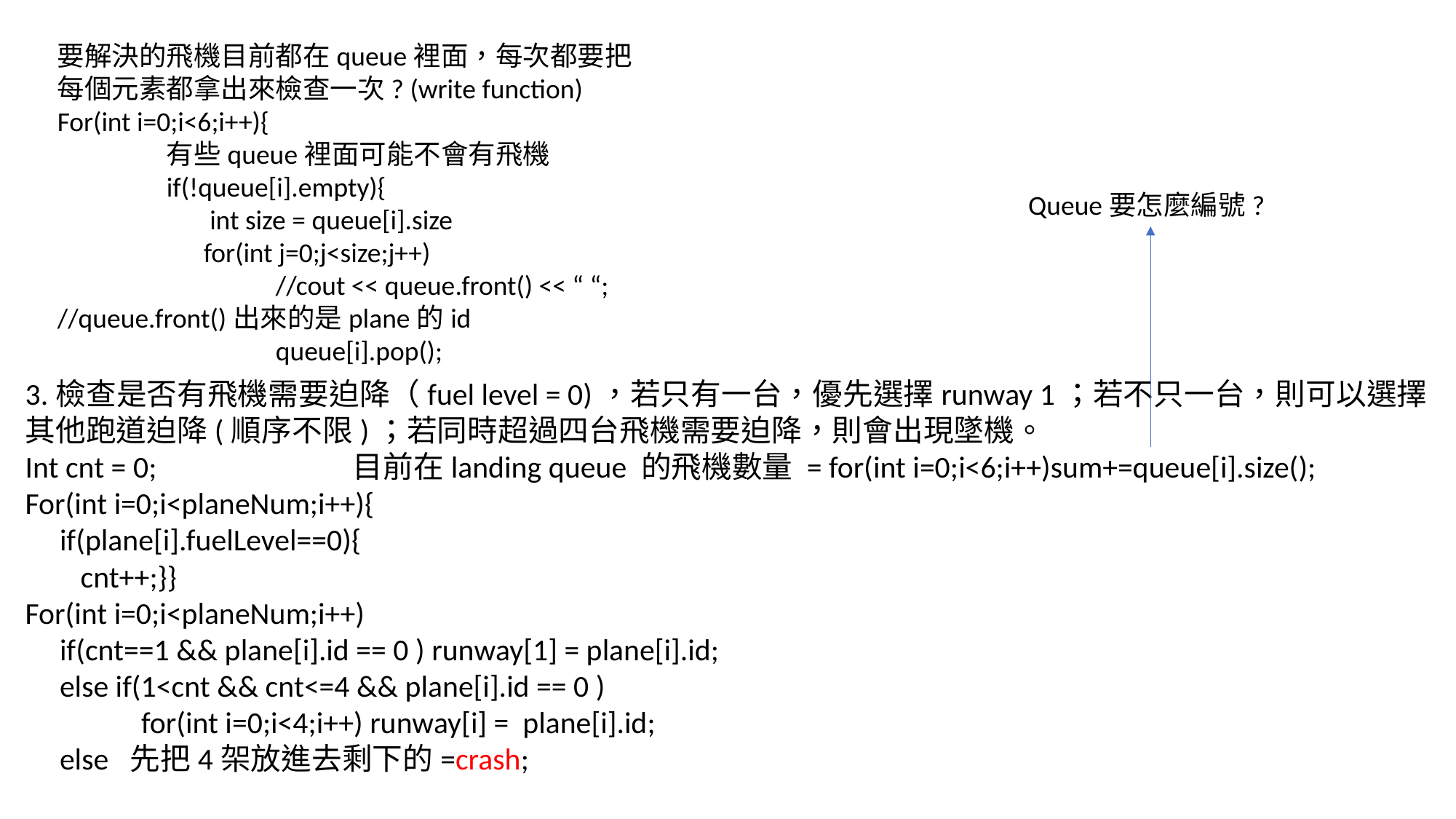

要解決的飛機目前都在queue裡面，每次都要把每個元素都拿出來檢查一次? (write function)
For(int i=0;i<6;i++){
	有些queue裡面可能不會有飛機
	if(!queue[i].empty){
	       int size = queue[i].size
	      for(int j=0;j<size;j++)
		//cout << queue.front() << “ “;
//queue.front()出來的是plane的id
		queue[i].pop();
Queue要怎麼編號?
3.檢查是否有飛機需要迫降（fuel level = 0)，若只有一台，優先選擇runway 1；若不只一台，則可以選擇其他跑道迫降(順序不限)；若同時超過四台飛機需要迫降，則會出現墜機。
Int cnt = 0;  		目前在landing queue 的飛機數量 = for(int i=0;i<6;i++)sum+=queue[i].size();
For(int i=0;i<planeNum;i++){
     if(plane[i].fuelLevel==0){
        cnt++;}}
For(int i=0;i<planeNum;i++)
     if(cnt==1 && plane[i].id == 0 ) runway[1] = plane[i].id;
     else if(1<cnt && cnt<=4 && plane[i].id == 0 )
	 for(int i=0;i<4;i++) runway[i] =  plane[i].id;
     else  先把4架放進去剩下的=crash;